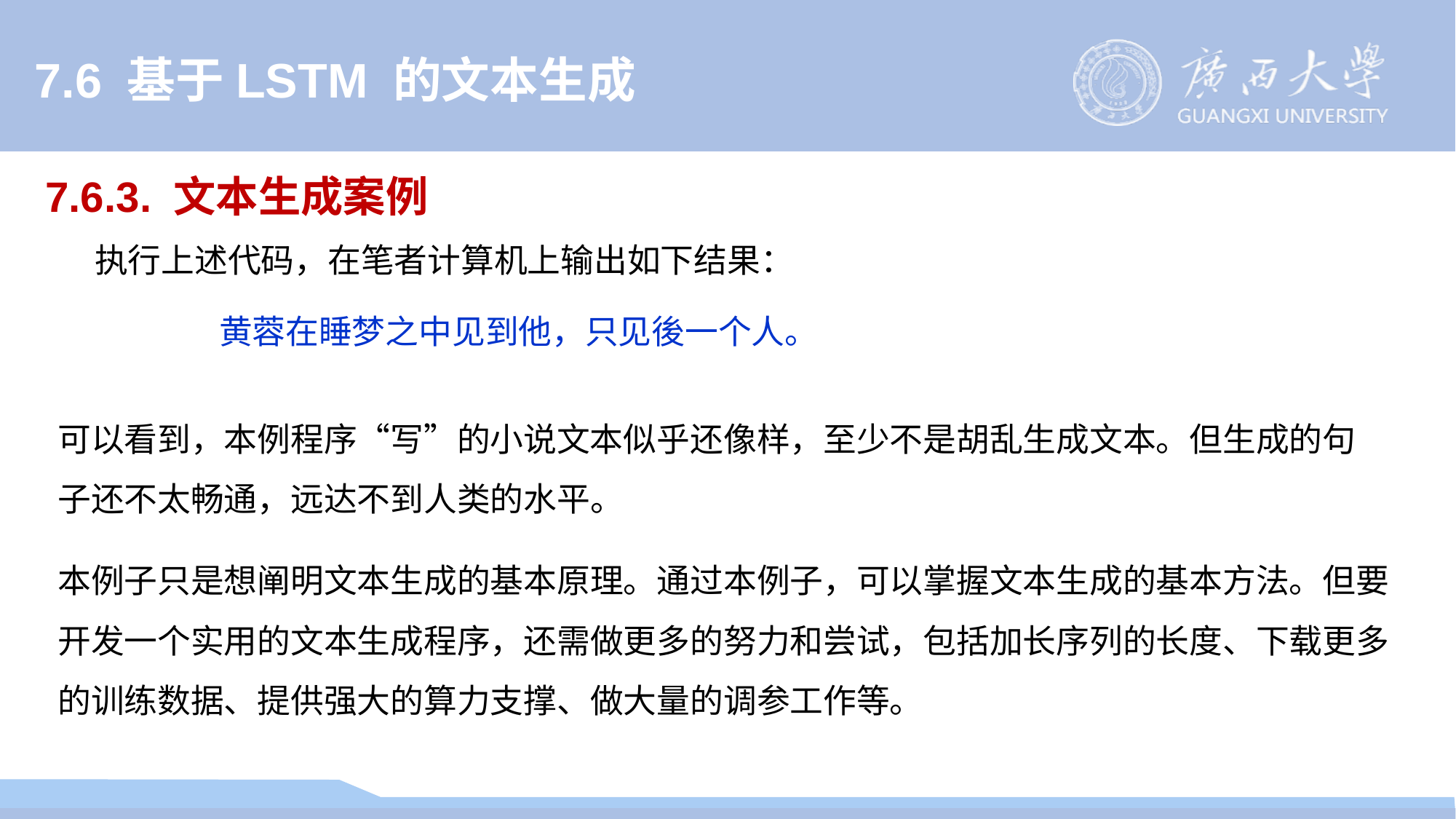

7.6 基于LSTM 的文本生成
7.6.3. 文本生成案例
执行上述代码，在笔者计算机上输出如下结果：
黄蓉在睡梦之中见到他，只见後一个人。
可以看到，本例程序“写”的小说文本似乎还像样，至少不是胡乱生成文本。但生成的句
子还不太畅通，远达不到人类的水平。

本例子只是想阐明文本生成的基本原理。通过本例子，可以掌握文本生成的基本方法。但要开发一个实用的文本生成程序，还需做更多的努力和尝试，包括加长序列的长度、下载更多的训练数据、提供强大的算力支撑、做大量的调参工作等。